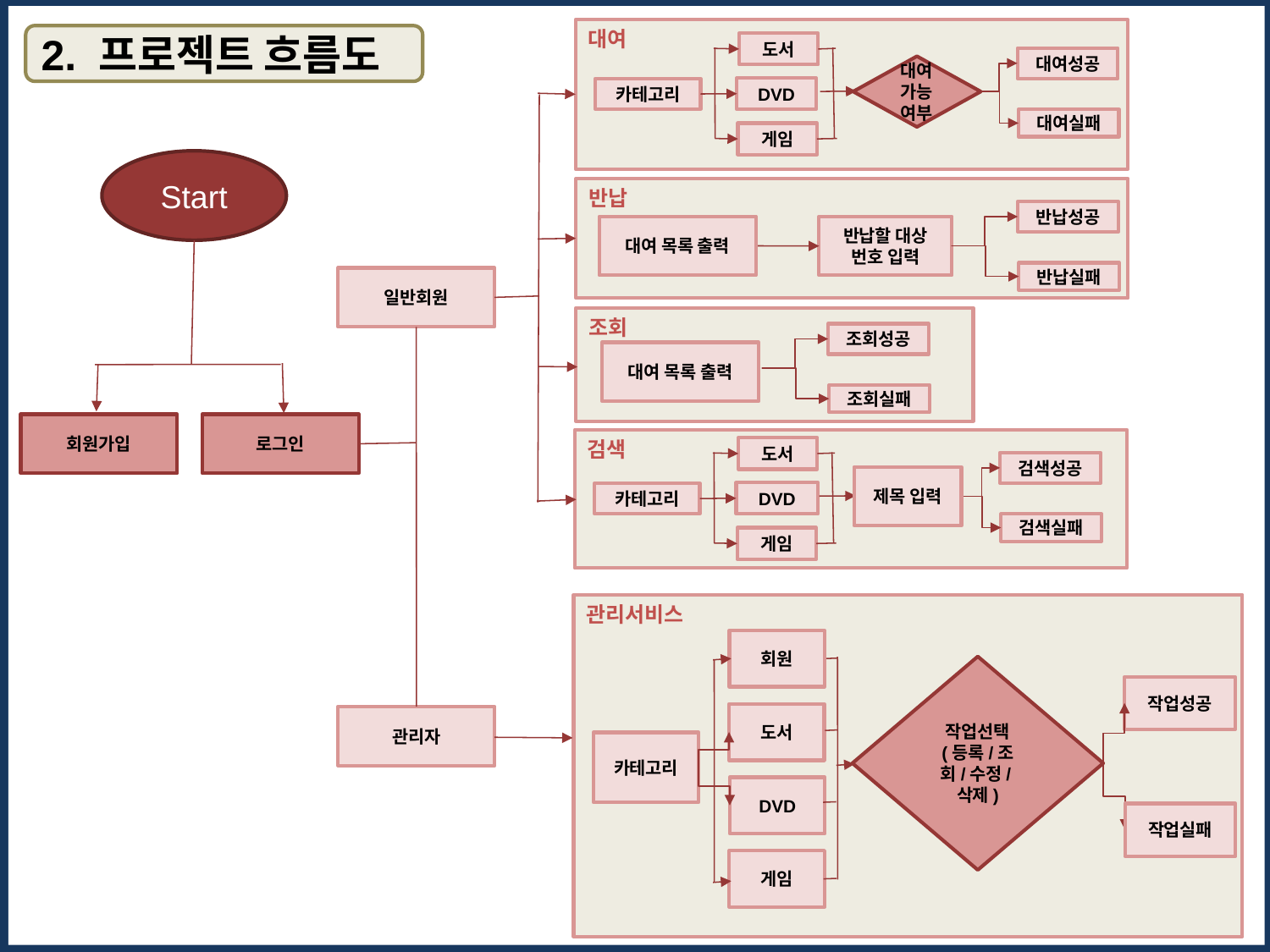

대여

2. 프로젝트 흐름도
도서
대여성공
대여가능 여부
DVD
카테고리
대여실패
게임
Start
반납

반납성공
대여 목록 출력
반납할 대상
번호 입력
반납실패
일반회원
조회

조회성공
대여 목록 출력
조회실패
회원가입
로그인
검색

도서
검색성공
제목 입력
DVD
카테고리
검색실패
게임
관리서비스

회원
작업선택
(등록/조회/수정/삭제)
작업성공
도서
관리자
카테고리
DVD
작업실패
게임